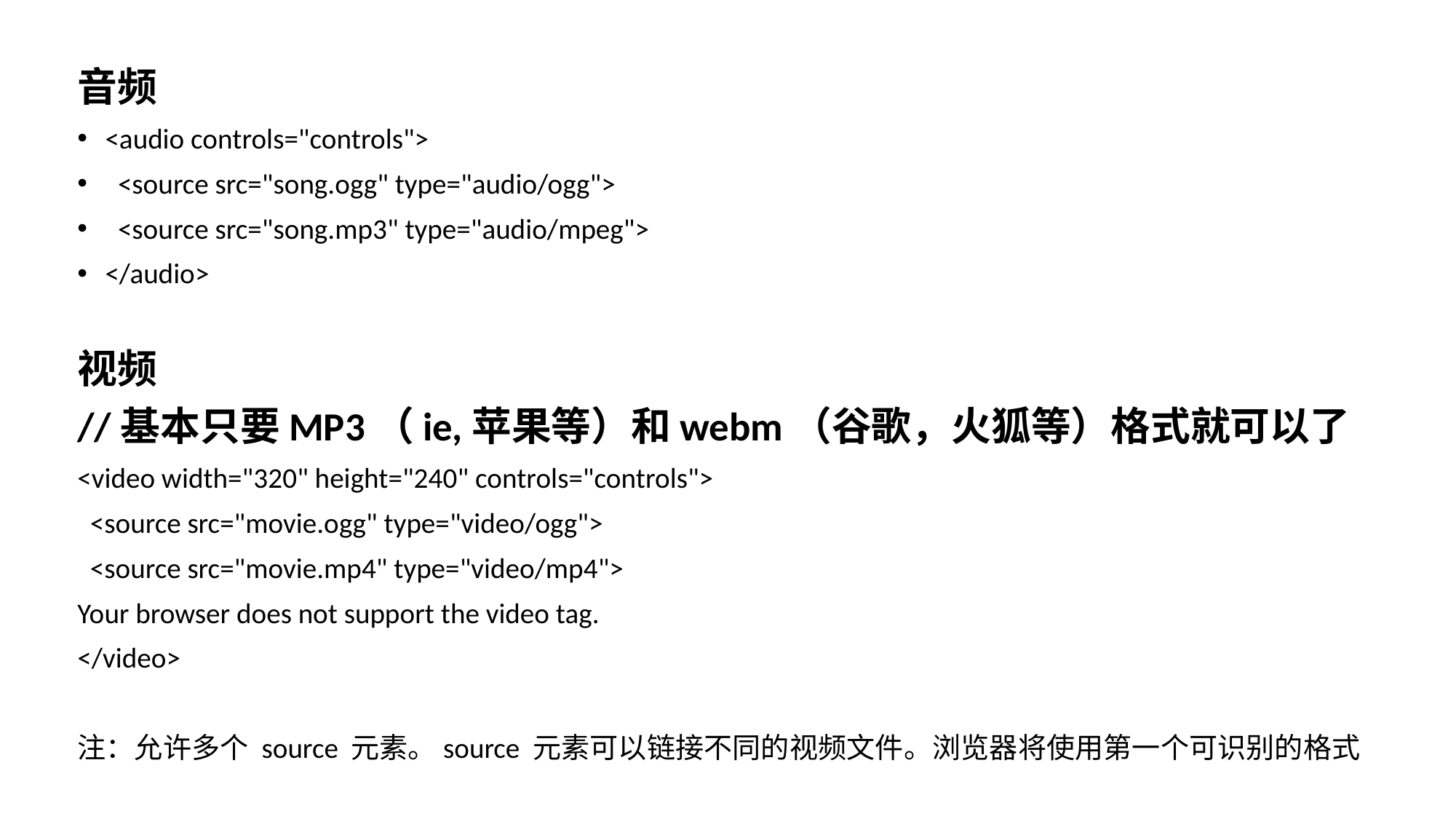

音频
<audio controls="controls">
  <source src="song.ogg" type="audio/ogg">
  <source src="song.mp3" type="audio/mpeg">
</audio>

视频
//基本只要MP3（ie,苹果等）和webm（谷歌，火狐等）格式就可以了
<video width="320" height="240" controls="controls">
  <source src="movie.ogg" type="video/ogg">
  <source src="movie.mp4" type="video/mp4">
Your browser does not support the video tag.
</video>

注：允许多个 source 元素。source 元素可以链接不同的视频文件。浏览器将使用第一个可识别的格式